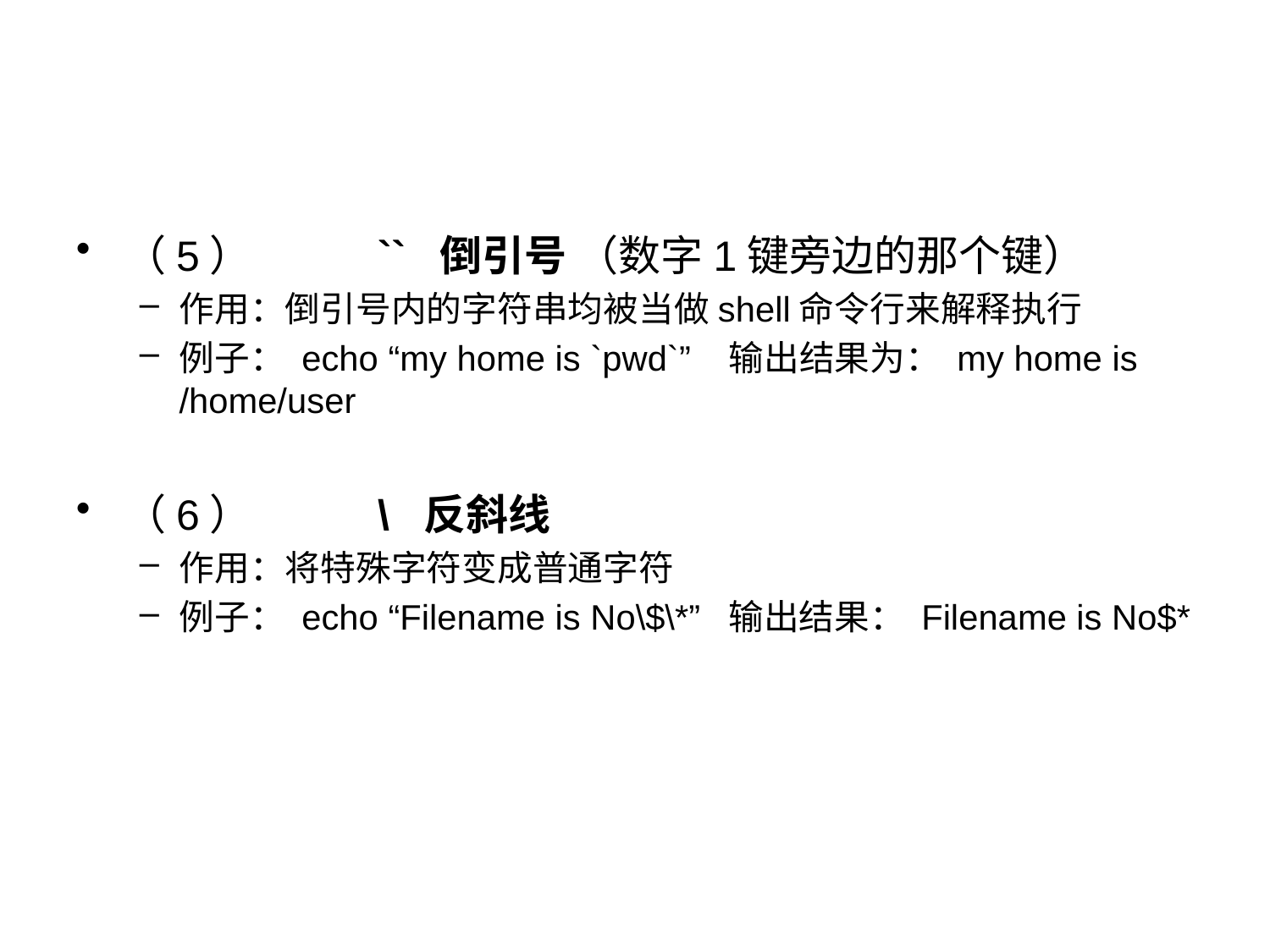

#
（5）	``  倒引号 （数字1键旁边的那个键）
作用：倒引号内的字符串均被当做shell命令行来解释执行
例子： echo “my home is `pwd`”   输出结果为： my home is /home/user

（6）	\  反斜线
作用：将特殊字符变成普通字符
例子： echo “Filename is No\$\*”  输出结果： Filename is No$*